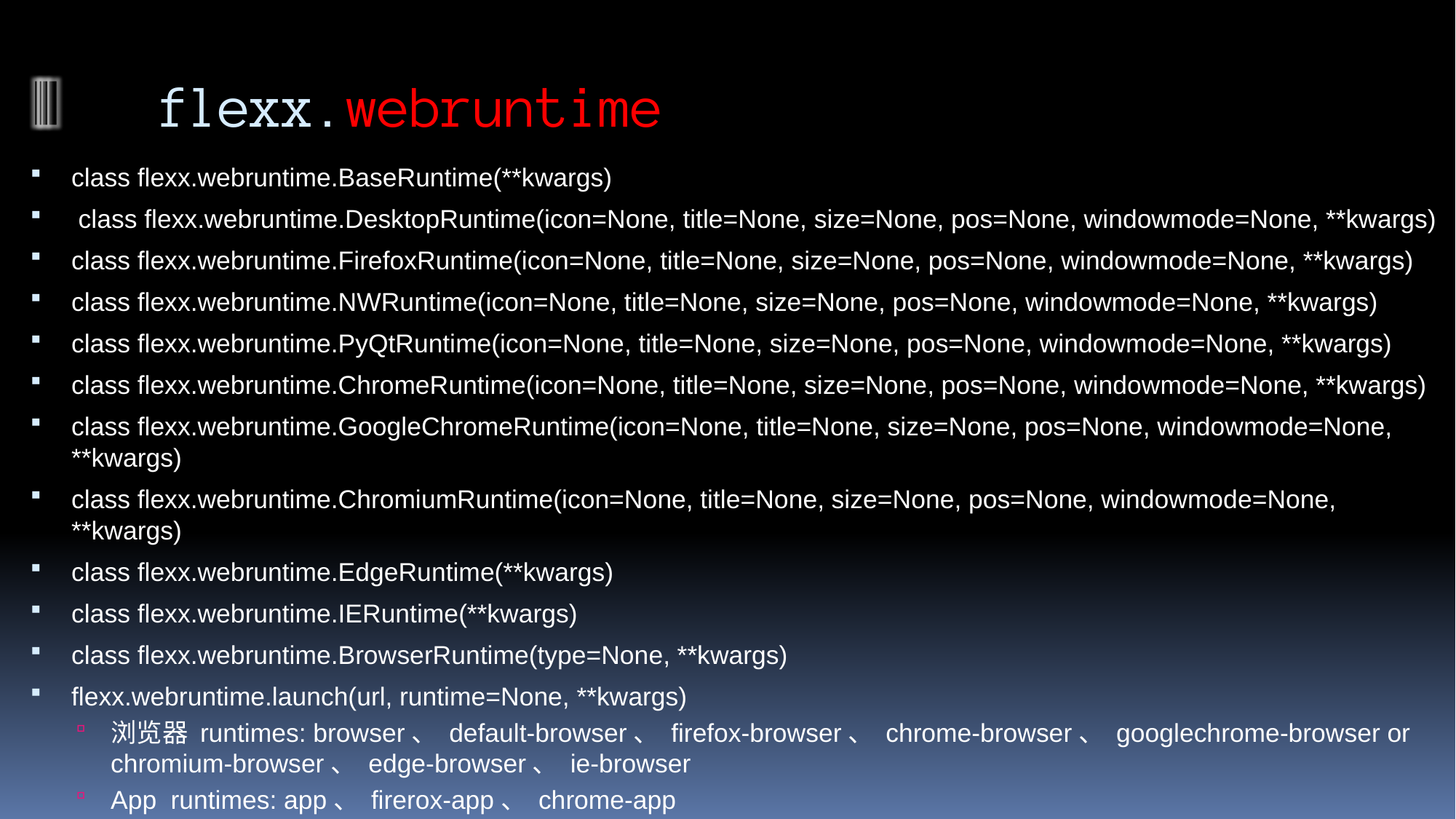

# flexx.webruntime
class flexx.webruntime.BaseRuntime(**kwargs)
 class flexx.webruntime.DesktopRuntime(icon=None, title=None, size=None, pos=None, windowmode=None, **kwargs)
class flexx.webruntime.FirefoxRuntime(icon=None, title=None, size=None, pos=None, windowmode=None, **kwargs)
class flexx.webruntime.NWRuntime(icon=None, title=None, size=None, pos=None, windowmode=None, **kwargs)
class flexx.webruntime.PyQtRuntime(icon=None, title=None, size=None, pos=None, windowmode=None, **kwargs)
class flexx.webruntime.ChromeRuntime(icon=None, title=None, size=None, pos=None, windowmode=None, **kwargs)
class flexx.webruntime.GoogleChromeRuntime(icon=None, title=None, size=None, pos=None, windowmode=None, **kwargs)
class flexx.webruntime.ChromiumRuntime(icon=None, title=None, size=None, pos=None, windowmode=None, **kwargs)
class flexx.webruntime.EdgeRuntime(**kwargs)
class flexx.webruntime.IERuntime(**kwargs)
class flexx.webruntime.BrowserRuntime(type=None, **kwargs)
flexx.webruntime.launch(url, runtime=None, **kwargs)
浏览器 runtimes: browser、 default-browser、 firefox-browser、 chrome-browser、 googlechrome-browser or chromium-browser、 edge-browser、 ie-browser
App  runtimes: app、 firerox-app、 chrome-app